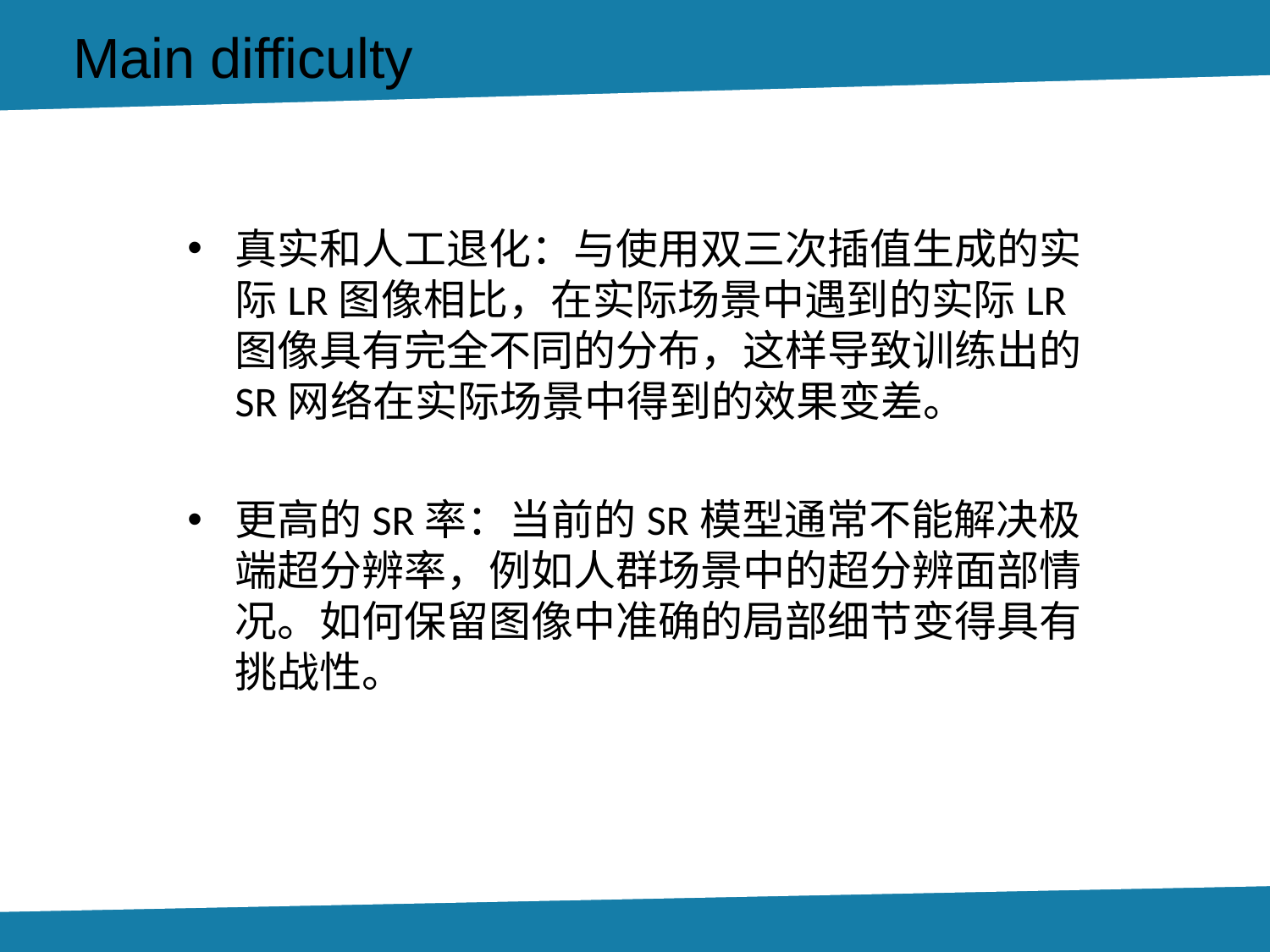

Main difficulty
真实和人工退化：与使用双三次插值生成的实际LR图像相比，在实际场景中遇到的实际LR图像具有完全不同的分布，这样导致训练出的SR网络在实际场景中得到的效果变差。

更高的SR率：当前的SR模型通常不能解决极端超分辨率，例如人群场景中的超分辨面部情况。如何保留图像中准确的局部细节变得具有挑战性。